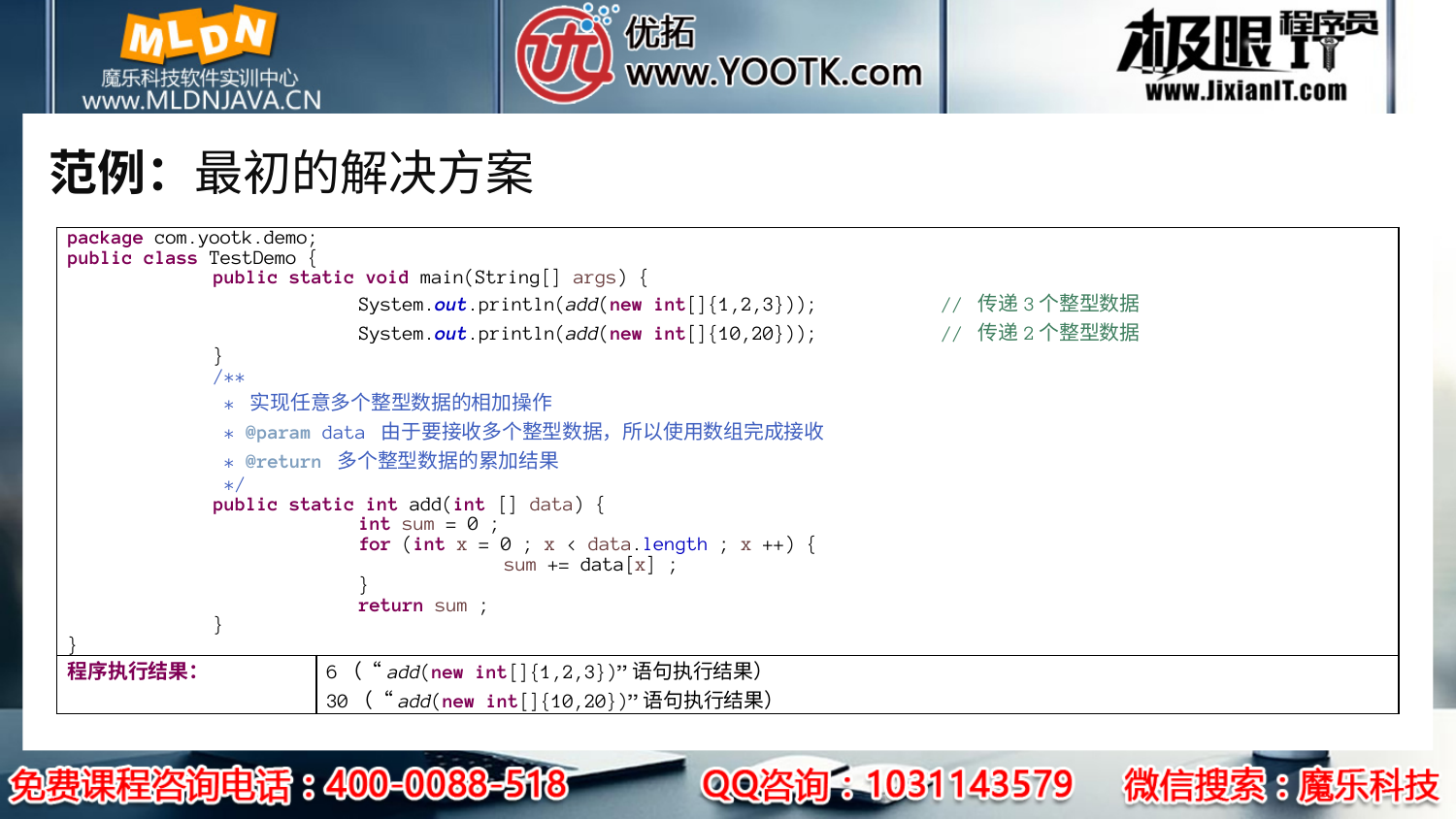

# 范例：最初的解决方案
| package com.yootk.demo; public class TestDemo { public static void main(String[] args) { System.out.println(add(new int[]{1,2,3})); // 传递3个整型数据 System.out.println(add(new int[]{10,20})); // 传递2个整型数据 } /\*\* \* 实现任意多个整型数据的相加操作 \* @param data 由于要接收多个整型数据，所以使用数组完成接收 \* @return 多个整型数据的累加结果 \*/ public static int add(int [] data) { int sum = 0 ; for (int x = 0 ; x < data.length ; x ++) { sum += data[x] ; } return sum ; } } |  |
| --- | --- |
| 程序执行结果： | 6（“add(new int[]{1,2,3})”语句执行结果） 30（“add(new int[]{10,20})”语句执行结果） |